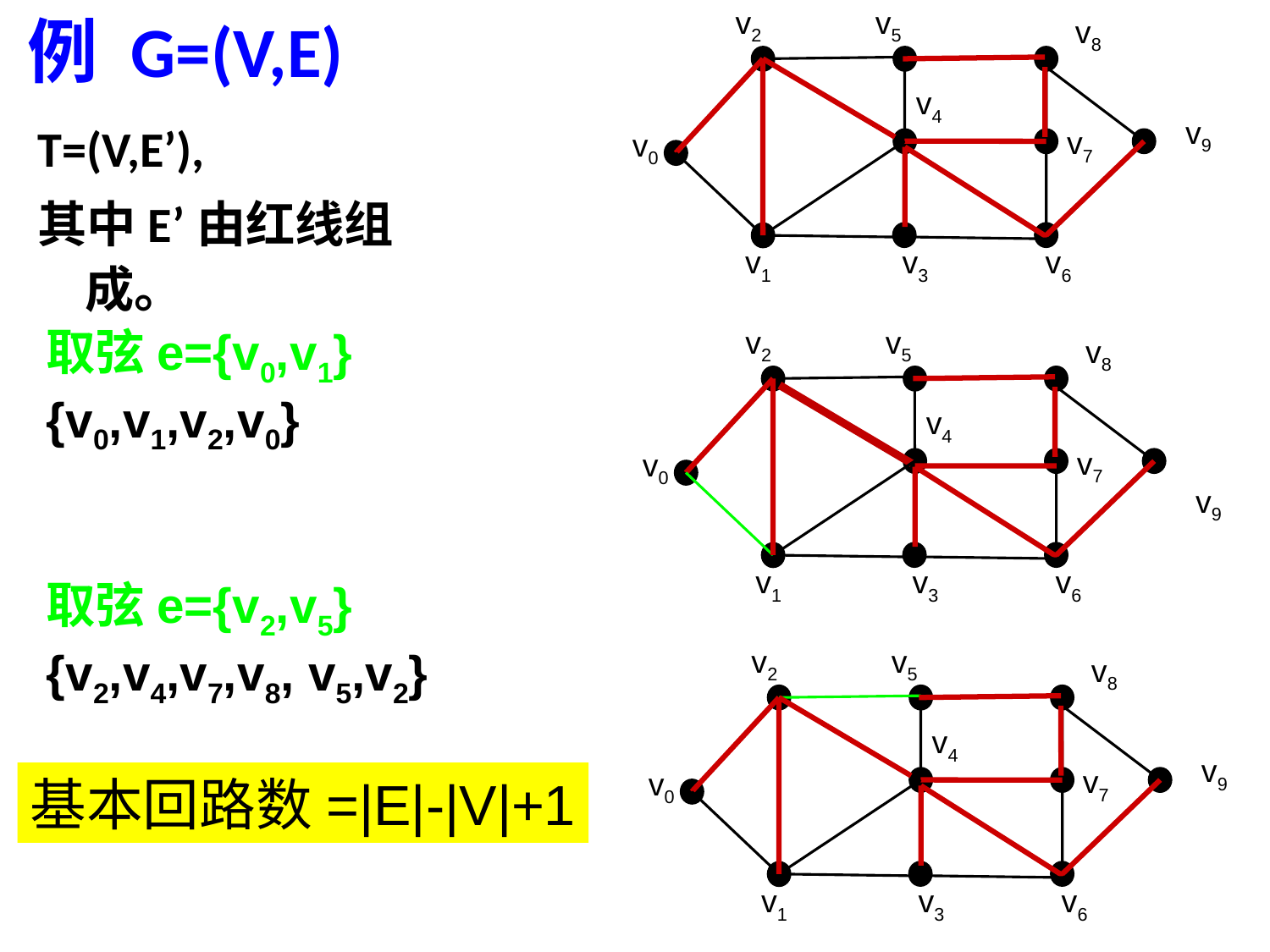

v2
v5
v8

v4
v9
v7
v0

v1
v3
v6

例 G=(V,E)
T=(V,E’),
其中E’由红线组成。
取弦e={v0,v1}
{v0,v1,v2,v0}

取弦e={v2,v5}
{v2,v4,v7,v8, v5,v2}

v2
v5
v8

v4
v7
v0

v9

v1
v3
v6

v2
v5
v8

v4
v9
v7
v0

v1
v3
v6

基本回路数=|E|-|V|+1